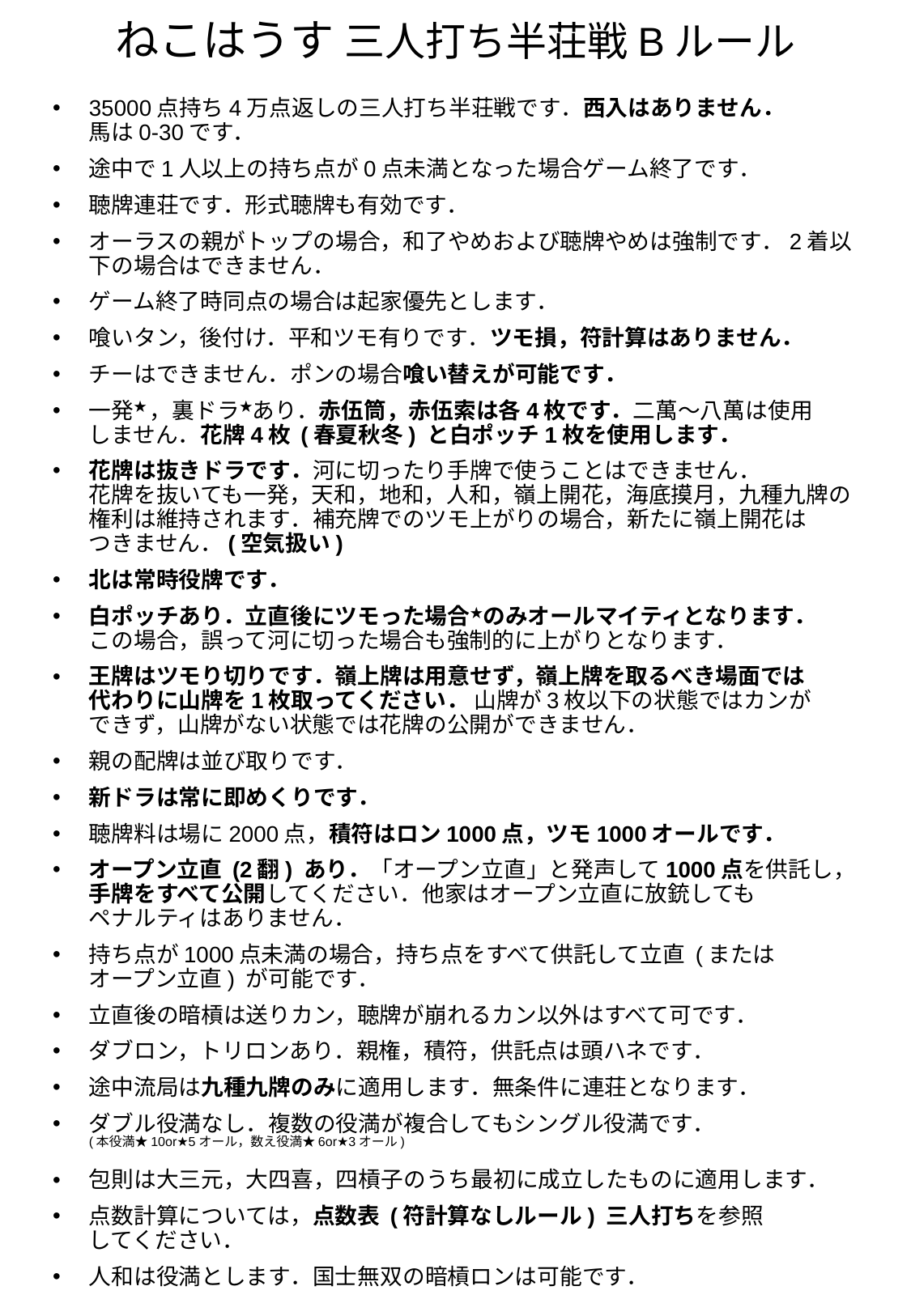

# ねこはうす 三人打ち半荘戦Bルール
35000点持ち4万点返しの三人打ち半荘戦です．西入はありません．
馬は0-30です．
途中で1人以上の持ち点が0点未満となった場合ゲーム終了です．
聴牌連荘です．形式聴牌も有効です．
オーラスの親がトップの場合，和了やめおよび聴牌やめは強制です．2着以下の場合はできません．
ゲーム終了時同点の場合は起家優先とします．
喰いタン，後付け．平和ツモ有りです．ツモ損，符計算はありません．
チーはできません．ポンの場合喰い替えが可能です．
一発★ ，裏ドラ★あり．赤伍筒，赤伍索は各4枚です．二萬～八萬は使用
しません．花牌4枚 (春夏秋冬) と白ポッチ1枚を使用します．
花牌は抜きドラです．河に切ったり手牌で使うことはできません．
花牌を抜いても一発，天和，地和，人和，嶺上開花，海底摸月，九種九牌の
権利は維持されます．補充牌でのツモ上がりの場合，新たに嶺上開花は
つきません．(空気扱い)
北は常時役牌です．
白ポッチあり．立直後にツモった場合★のみオールマイティとなります．
この場合，誤って河に切った場合も強制的に上がりとなります．
王牌はツモり切りです．嶺上牌は用意せず，嶺上牌を取るべき場面では
代わりに山牌を1枚取ってください． 山牌が3枚以下の状態ではカンが
できず，山牌がない状態では花牌の公開ができません．
親の配牌は並び取りです．
新ドラは常に即めくりです．
聴牌料は場に2000点，積符はロン1000点，ツモ1000オールです．
オープン立直 (2翻) あり．「オープン立直」と発声して1000点を供託し，
手牌をすべて公開してください．他家はオープン立直に放銃しても
ペナルティはありません．
持ち点が1000点未満の場合，持ち点をすべて供託して立直 (または
オープン立直) が可能です．
立直後の暗槓は送りカン，聴牌が崩れるカン以外はすべて可です．
ダブロン，トリロンあり．親権，積符，供託点は頭ハネです．
途中流局は九種九牌のみに適用します．無条件に連荘となります．
ダブル役満なし．複数の役満が複合してもシングル役満です．
(本役満★10or★5オール，数え役満★6or★3オール)
包則は大三元，大四喜，四槓子のうち最初に成立したものに適用します．
点数計算については，点数表 (符計算なしルール) 三人打ちを参照
してください．
人和は役満とします．国士無双の暗槓ロンは可能です．